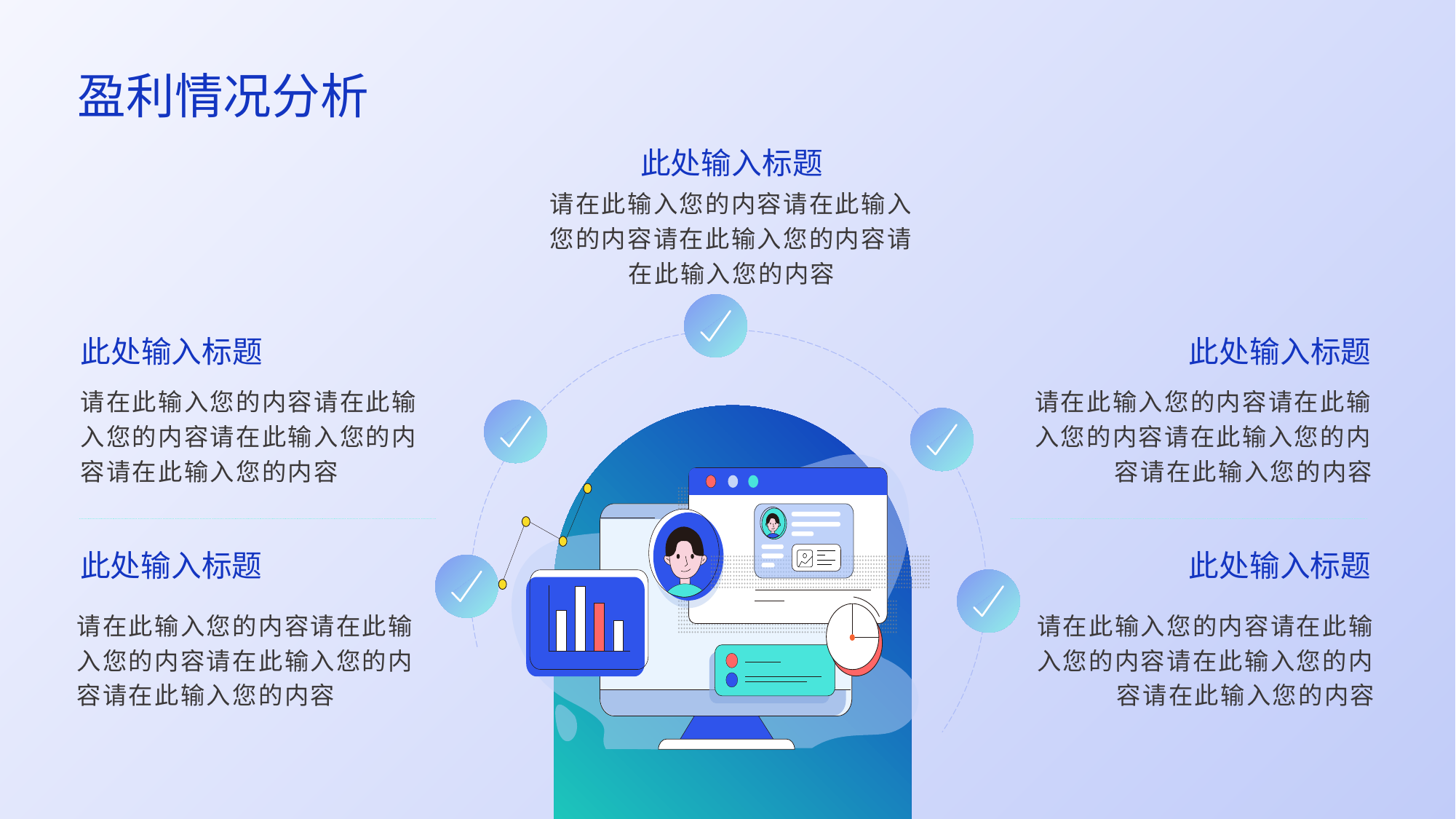

盈利情况分析
此处输入标题
请在此输入您的内容请在此输入您的内容请在此输入您的内容请在此输入您的内容

此处输入标题
此处输入标题
请在此输入您的内容请在此输入您的内容请在此输入您的内容请在此输入您的内容
请在此输入您的内容请在此输入您的内容请在此输入您的内容请在此输入您的内容
此处输入标题
此处输入标题
请在此输入您的内容请在此输入您的内容请在此输入您的内容请在此输入您的内容
请在此输入您的内容请在此输入您的内容请在此输入您的内容请在此输入您的内容